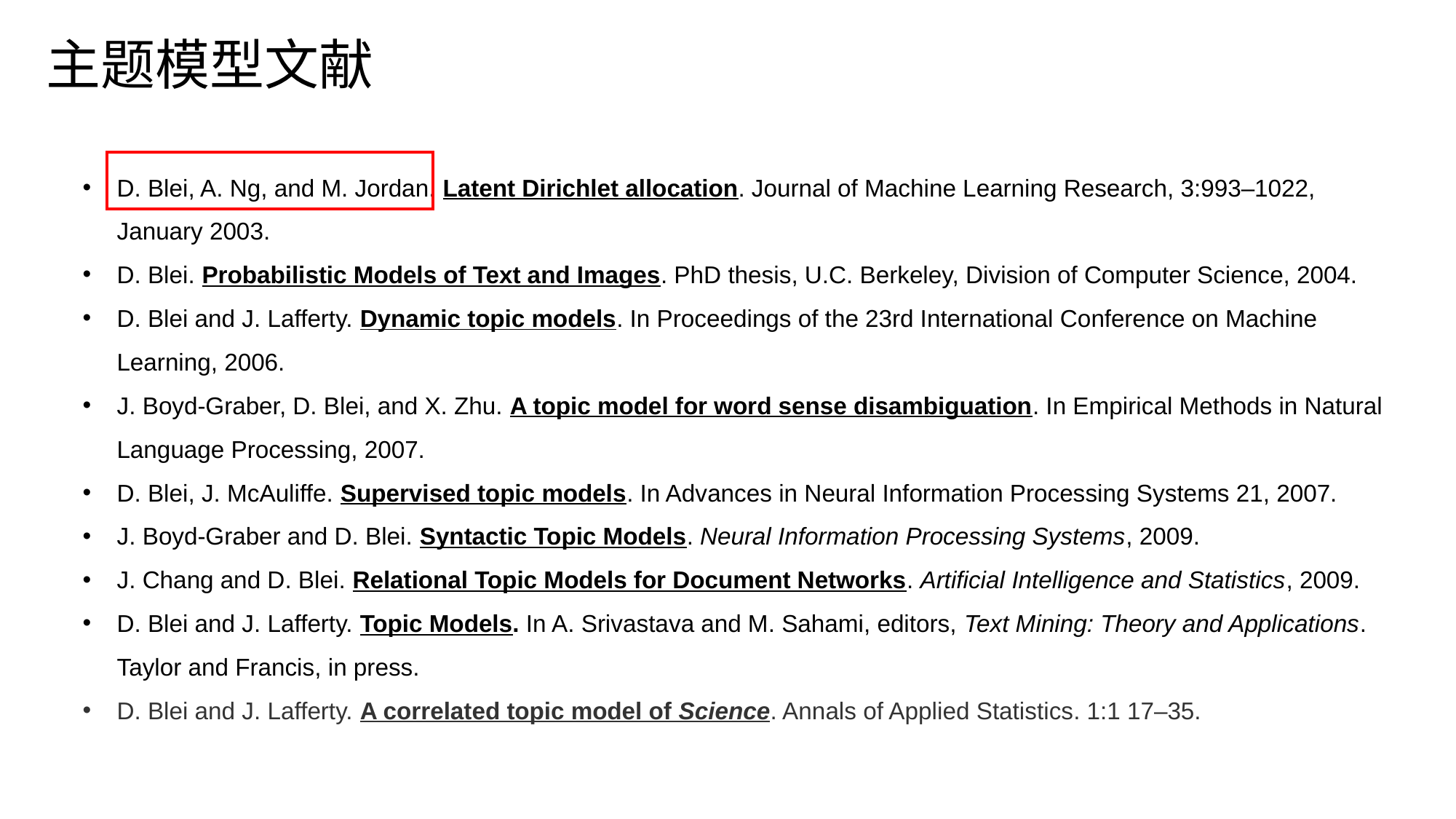

主题模型文献
D. Blei, A. Ng, and M. Jordan. Latent Dirichlet allocation. Journal of Machine Learning Research, 3:993–1022, January 2003.
D. Blei. Probabilistic Models of Text and Images. PhD thesis, U.C. Berkeley, Division of Computer Science, 2004.
D. Blei and J. Lafferty. Dynamic topic models. In Proceedings of the 23rd International Conference on Machine Learning, 2006.
J. Boyd-Graber, D. Blei, and X. Zhu. A topic model for word sense disambiguation. In Empirical Methods in Natural Language Processing, 2007.
D. Blei, J. McAuliffe. Supervised topic models. In Advances in Neural Information Processing Systems 21, 2007.
J. Boyd-Graber and D. Blei. Syntactic Topic Models. Neural Information Processing Systems, 2009.
J. Chang and D. Blei. Relational Topic Models for Document Networks. Artificial Intelligence and Statistics, 2009.
D. Blei and J. Lafferty. Topic Models. In A. Srivastava and M. Sahami, editors, Text Mining: Theory and Applications. Taylor and Francis, in press.
D. Blei and J. Lafferty. A correlated topic model of Science. Annals of Applied Statistics. 1:1 17–35.